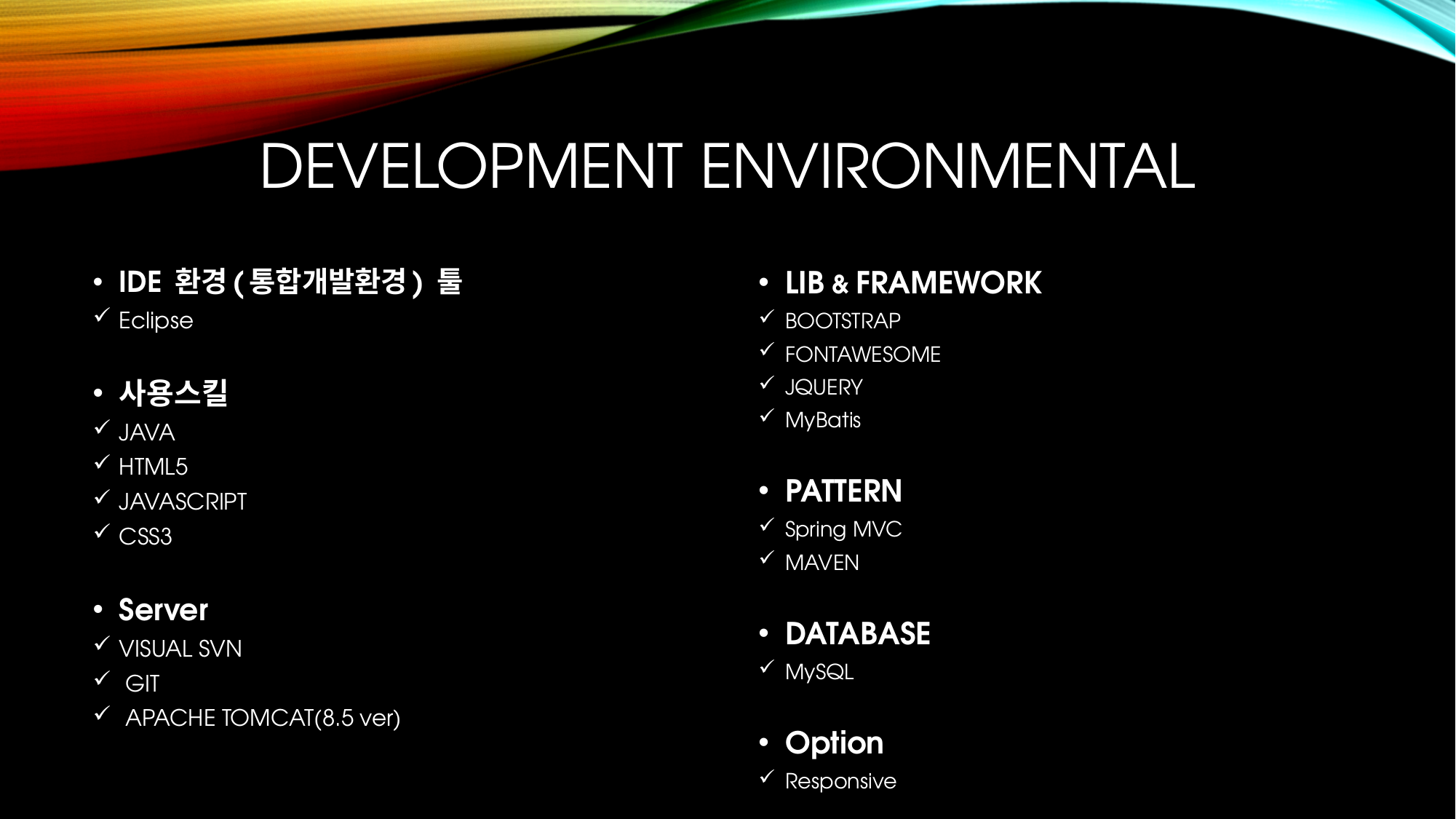

# DEVELOPMENT eNVIRONMENTAL
IDE 환경(통합개발환경) 툴
Eclipse

사용스킬
JAVA
HTML5
JAVASCRIPT
CSS3

Server
VISUAL SVN
 GIT
 APACHE TOMCAT(8.5 ver)

LIB & FRAMEWORK
BOOTSTRAP
FONTAWESOME
JQUERY
MyBatis

PATTERN
Spring MVC
MAVEN

DATABASE
MySQL

Option
Responsive